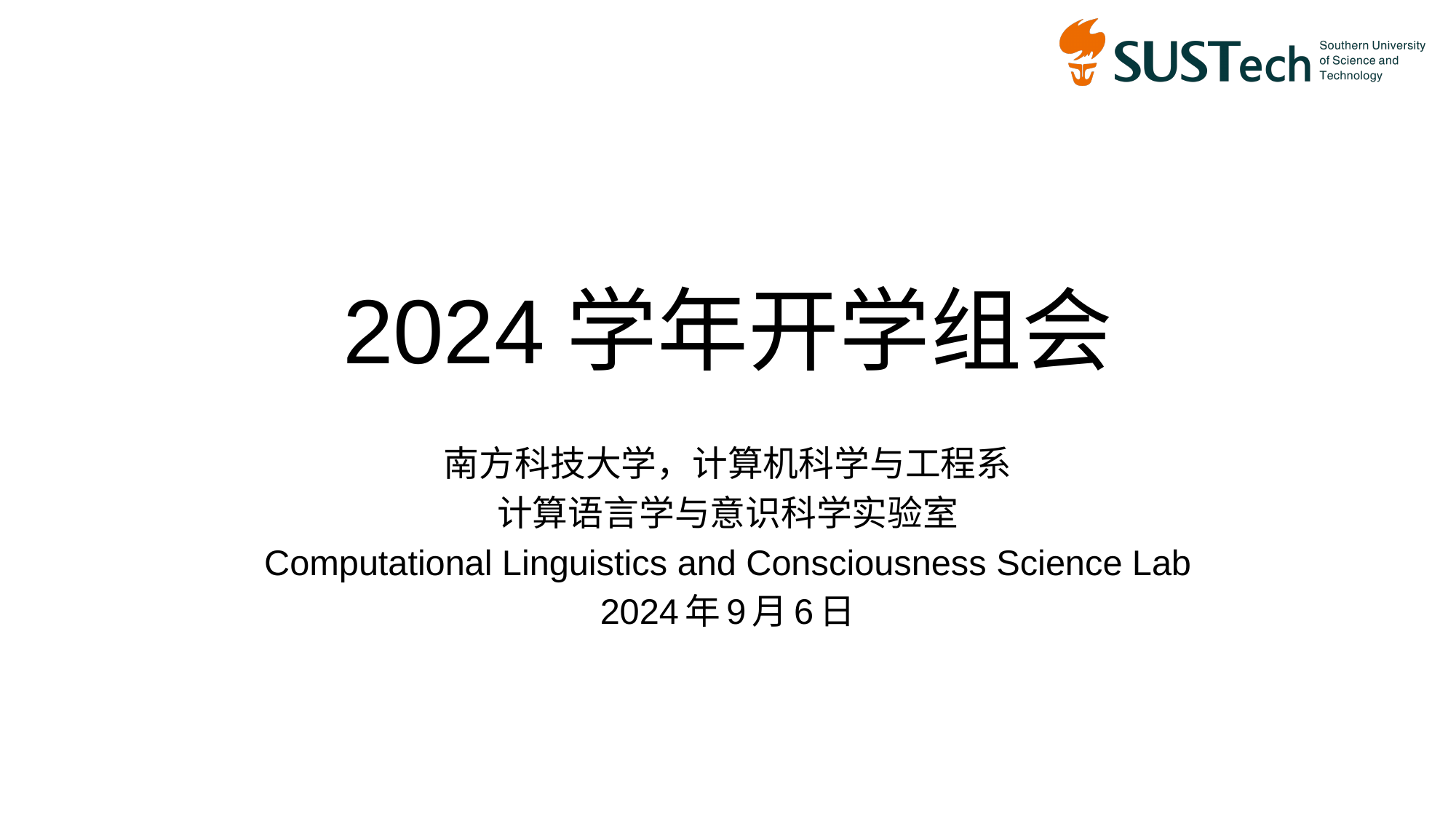

# 2024学年开学组会
南方科技大学，计算机科学与工程系
计算语言学与意识科学实验室
Computational Linguistics and Consciousness Science Lab
2024年9月6日